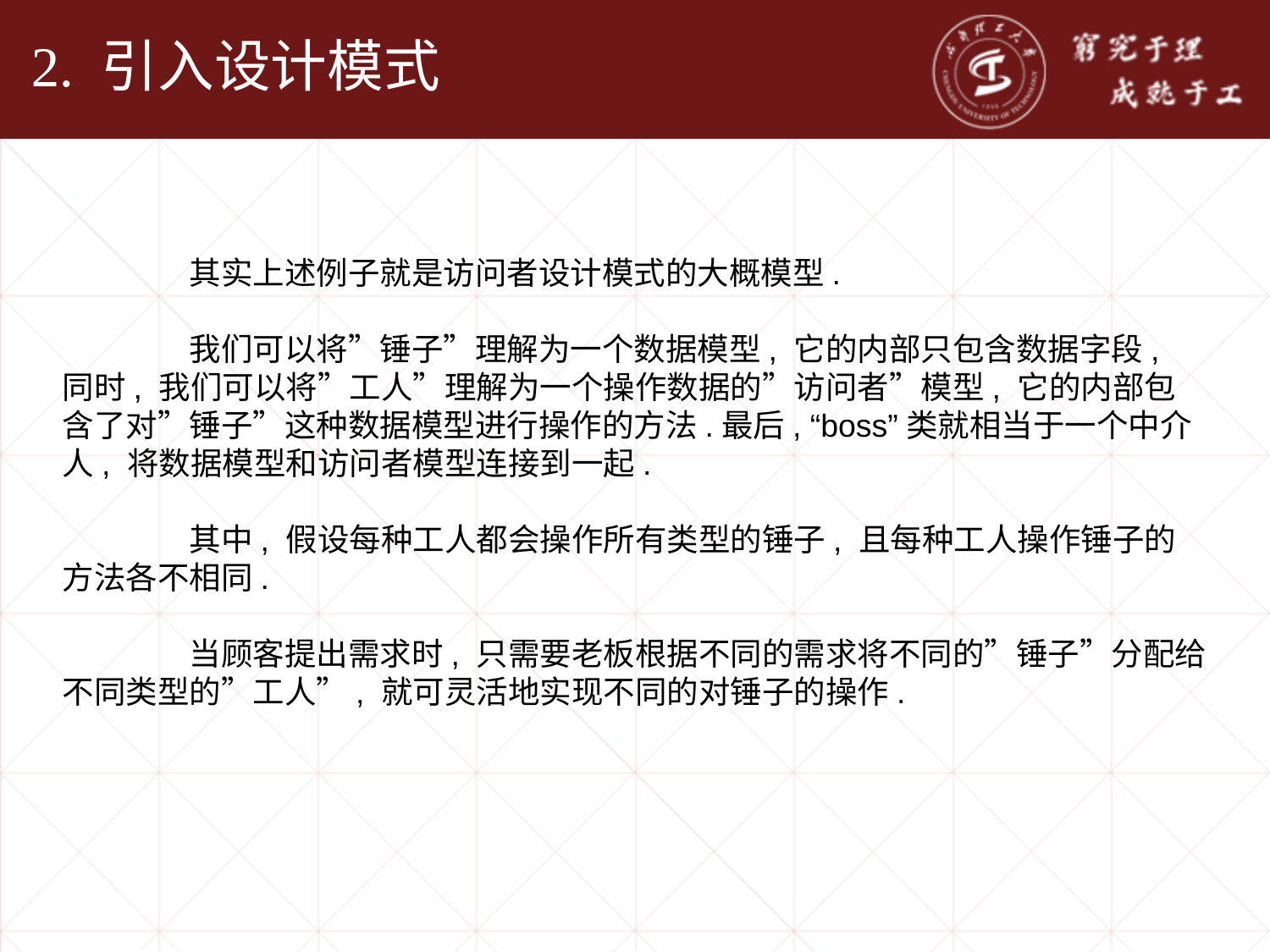

# 2. 引入设计模式
	其实上述例子就是访问者设计模式的大概模型.

	我们可以将”锤子”理解为一个数据模型, 它的内部只包含数据字段, 同时, 我们可以将”工人”理解为一个操作数据的”访问者”模型, 它的内部包含了对”锤子”这种数据模型进行操作的方法.最后, “boss”类就相当于一个中介人, 将数据模型和访问者模型连接到一起.

	其中, 假设每种工人都会操作所有类型的锤子, 且每种工人操作锤子的方法各不相同.

	当顾客提出需求时, 只需要老板根据不同的需求将不同的”锤子”分配给不同类型的”工人”, 就可灵活地实现不同的对锤子的操作.